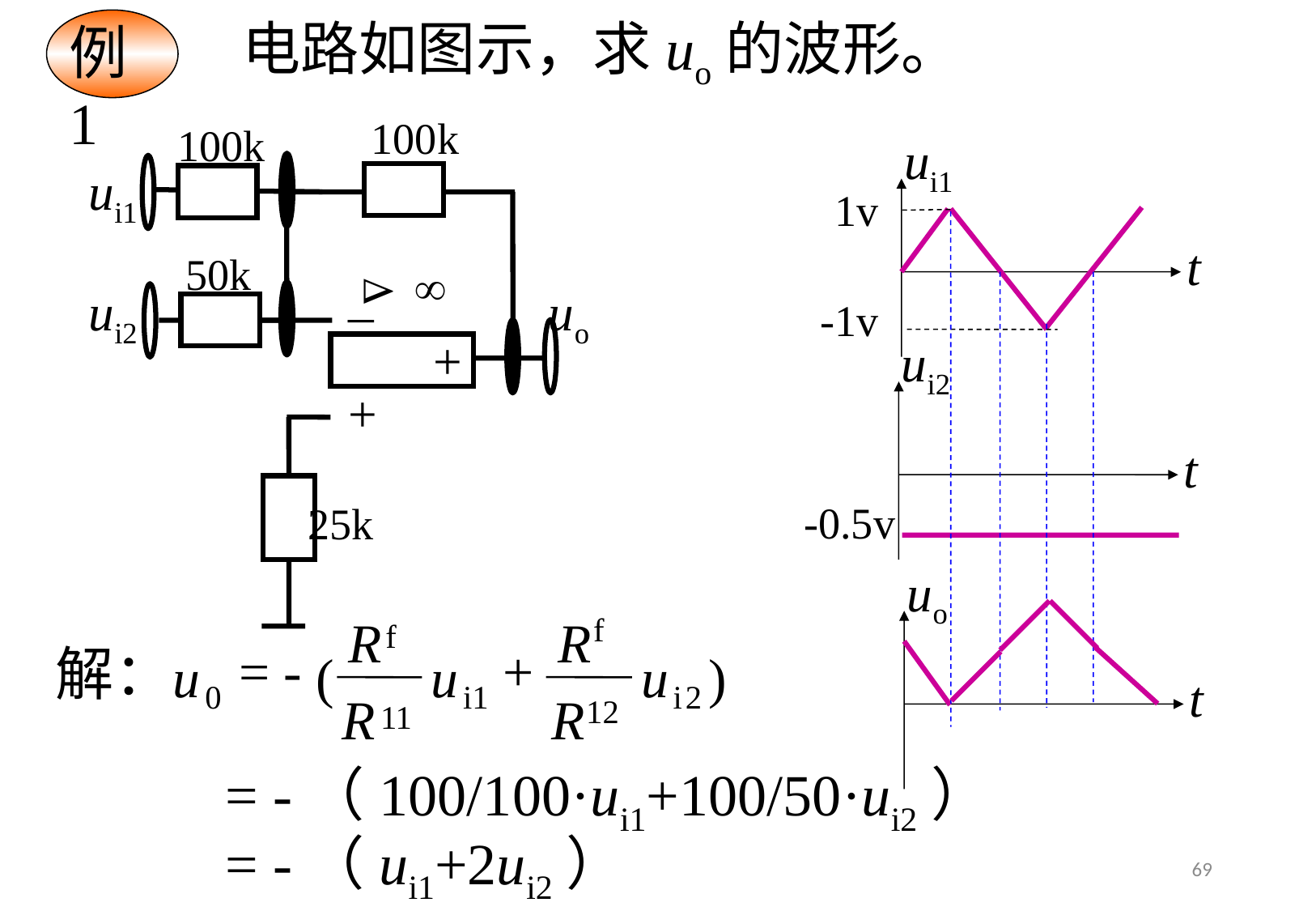

电路如图示，求uo的波形。

例1
100k
100k
ui1

50k
∞
_
Δ
ui2
uo

+

+

25k

ui1
t

1v
-1v

ui2
t

-0.5v

R
R
f

f
=
-
+

u
(
u
u
)
1
0
i
i
2

R
R
12
11

uo
t

解：

= -（100/100·ui1+100/50·ui2）
= -（ui1+2ui2）
69